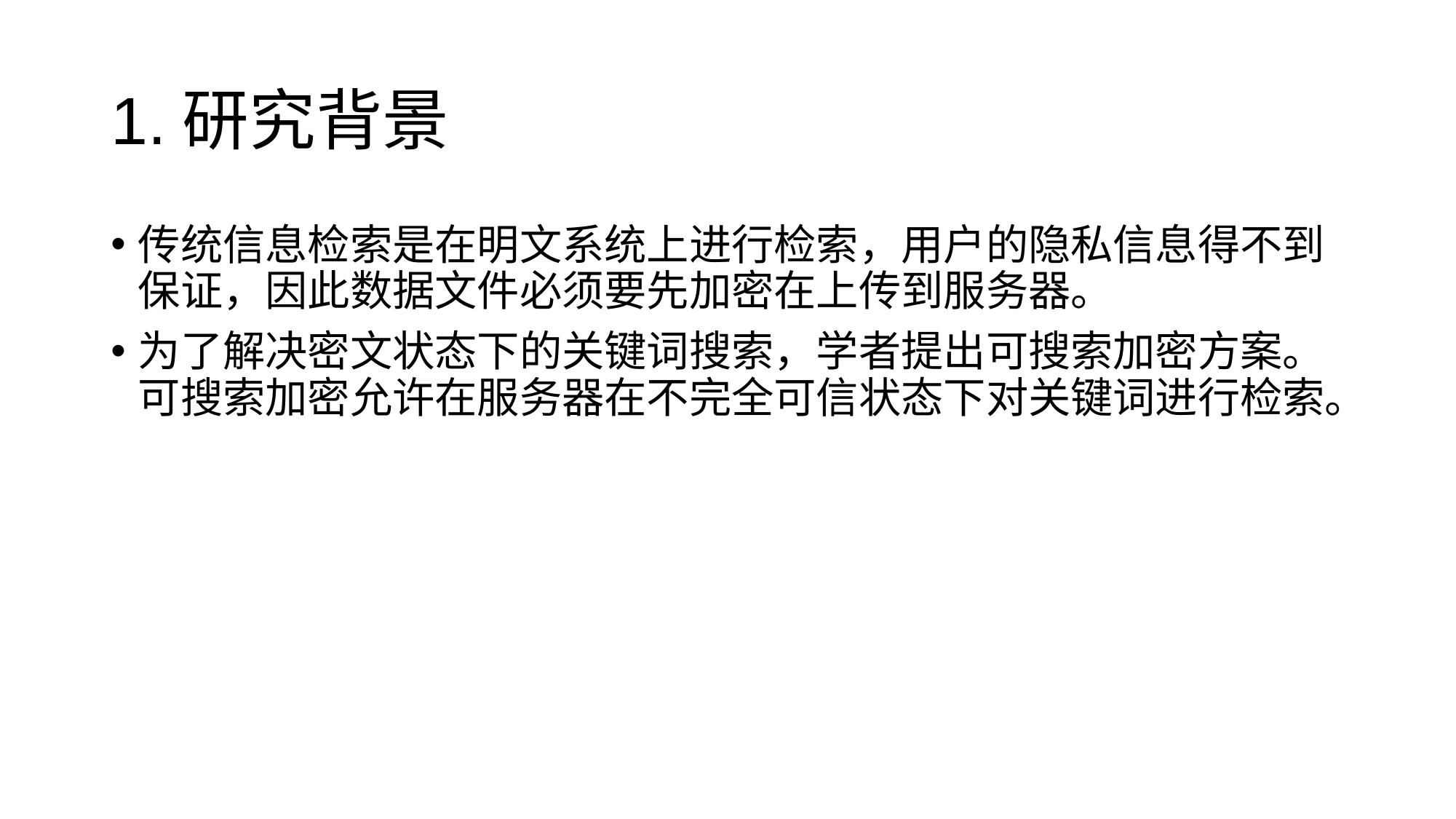

# 1.研究背景
传统信息检索是在明文系统上进行检索，用户的隐私信息得不到保证，因此数据文件必须要先加密在上传到服务器。
为了解决密文状态下的关键词搜索，学者提出可搜索加密方案。可搜索加密允许在服务器在不完全可信状态下对关键词进行检索。